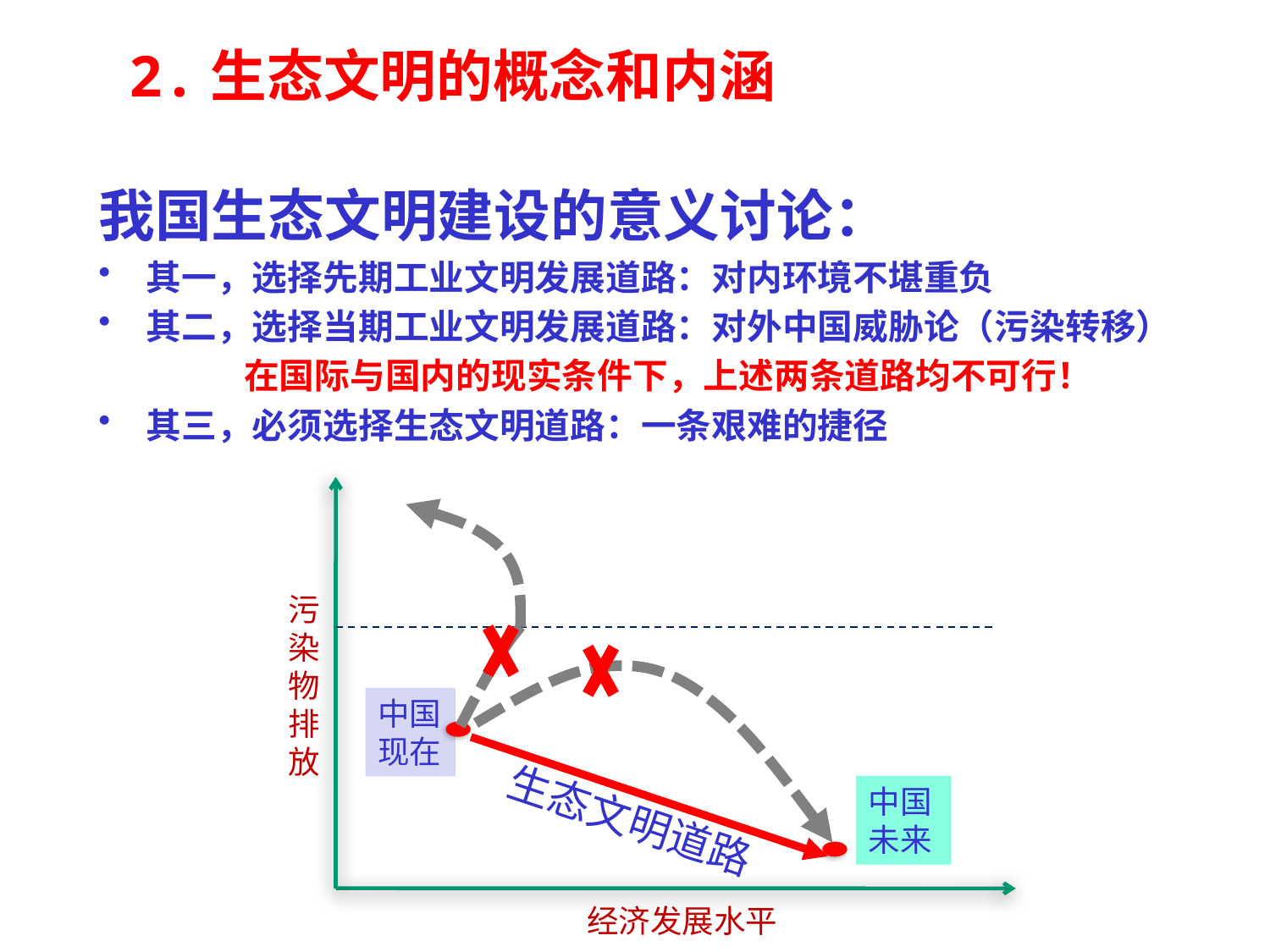

2.生态文明的概念和内涵
我国生态文明建设的意义讨论：
其一，选择先期工业文明发展道路：对内环境不堪重负
其二，选择当期工业文明发展道路：对外中国威胁论（污染转移）
  在国际与国内的现实条件下，上述两条道路均不可行！
其三，必须选择生态文明道路：一条艰难的捷径

污染物排放
经济发展水平

中国现在

中国未来
生态文明道路